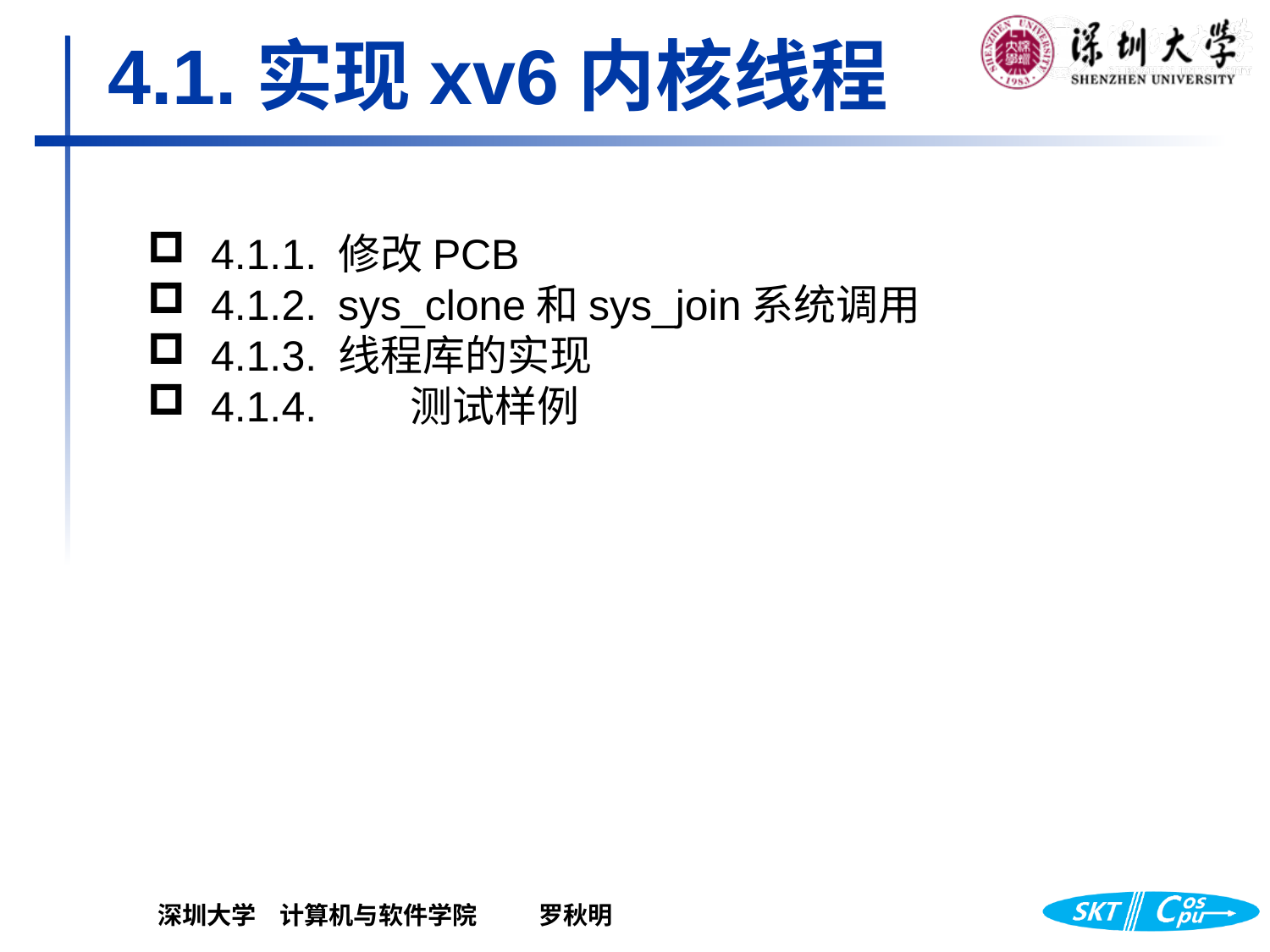

# 4.1.实现xv6内核线程
4.1.1.	修改PCB
4.1.2.	sys_clone和sys_join系统调用
4.1.3.	线程库的实现
4.1.4.       测试样例